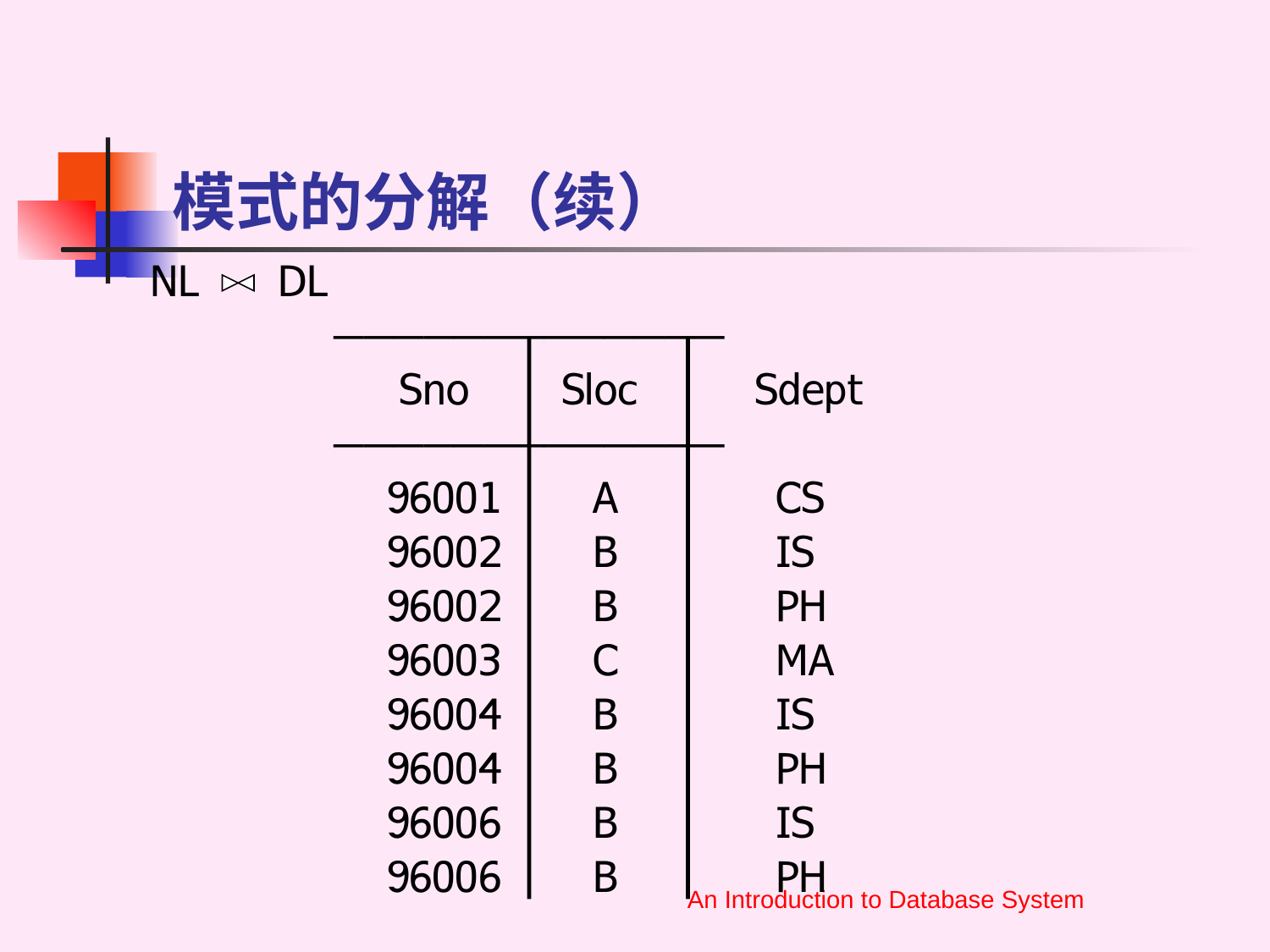

# 模式的分解（续）
NL      DL
              ─────────────
                   Sno       Sloc         Sdept
              ─────────────
                  96001       A            CS
                  96002       B            IS
                  96002       B            PH
                  96003       C            MA
                  96004       B            IS
                  96004       B            PH
                  96006       B            IS
                  96006       B            PH

An Introduction to Database System